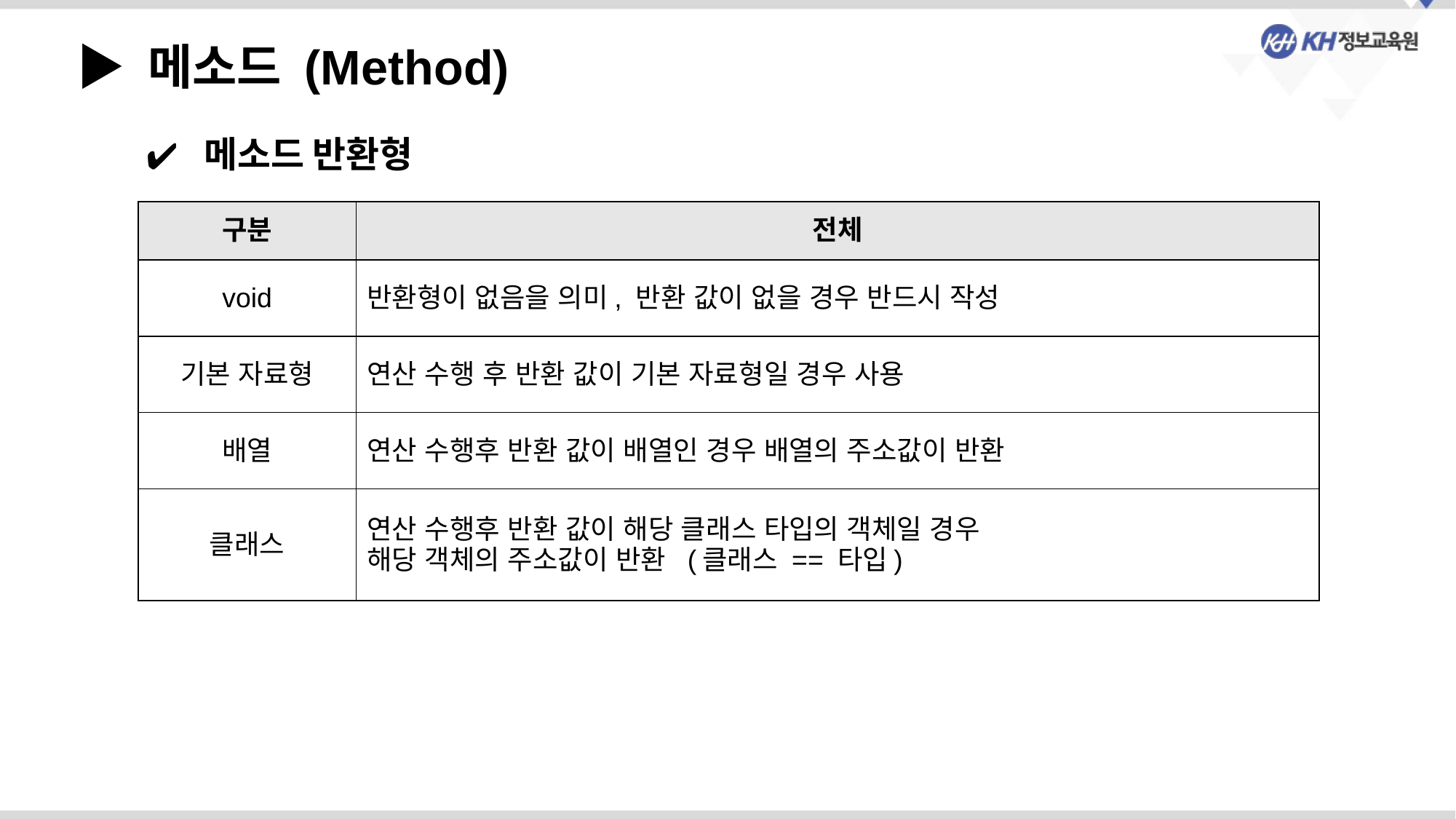

▶ 메소드 (Method)
 메소드 반환형
| 구분 | 전체 |
| --- | --- |
| void | 반환형이 없음을 의미, 반환 값이 없을 경우 반드시 작성 |
| 기본 자료형 | 연산 수행 후 반환 값이 기본 자료형일 경우 사용 |
| 배열 | 연산 수행후 반환 값이 배열인 경우 배열의 주소값이 반환 |
| 클래스 | 연산 수행후 반환 값이 해당 클래스 타입의 객체일 경우 해당 객체의 주소값이 반환 (클래스 == 타입) |